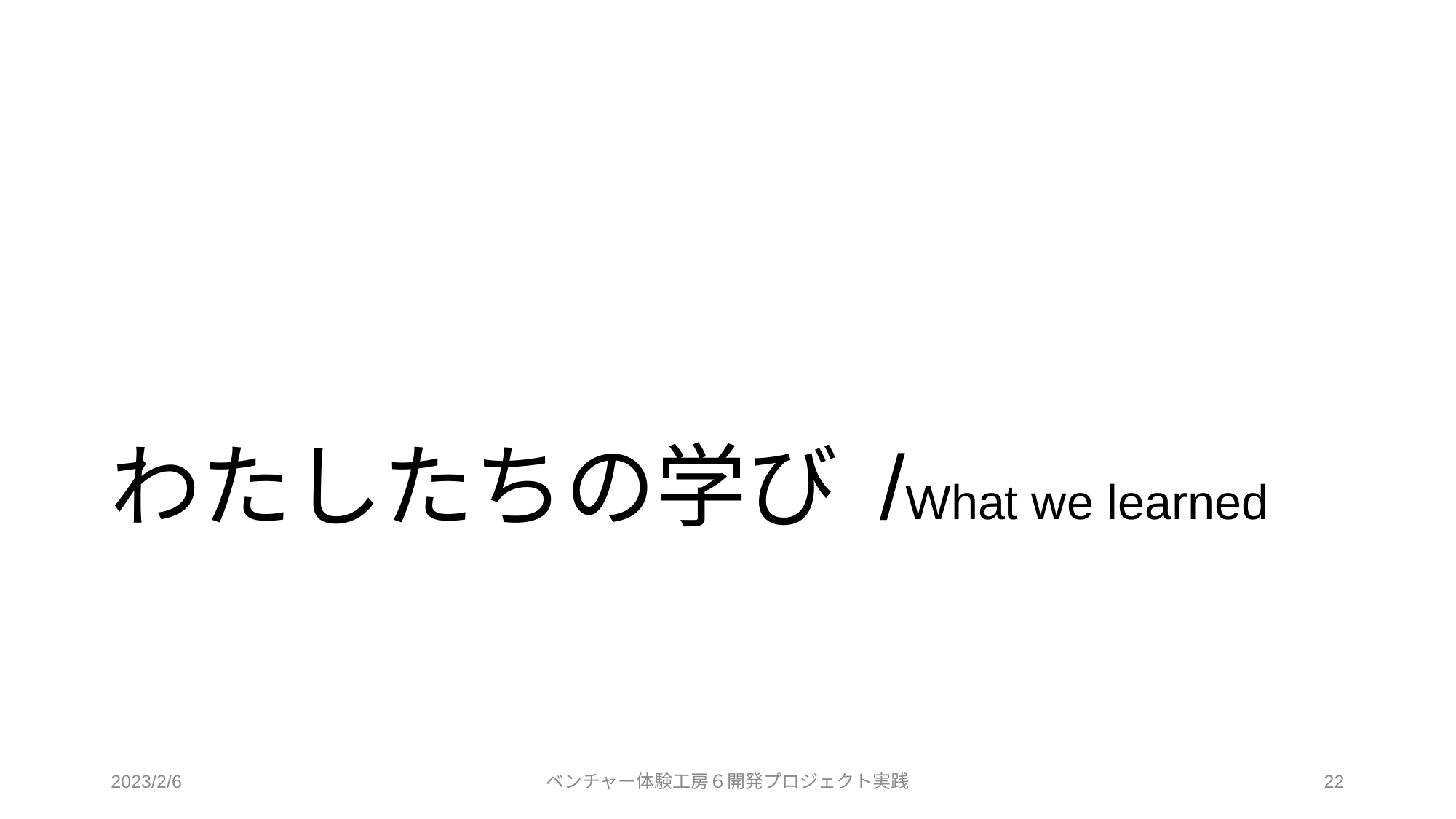

# わたしたちの学び /What we learned
2023/2/6
ベンチャー体験工房６開発プロジェクト実践
22